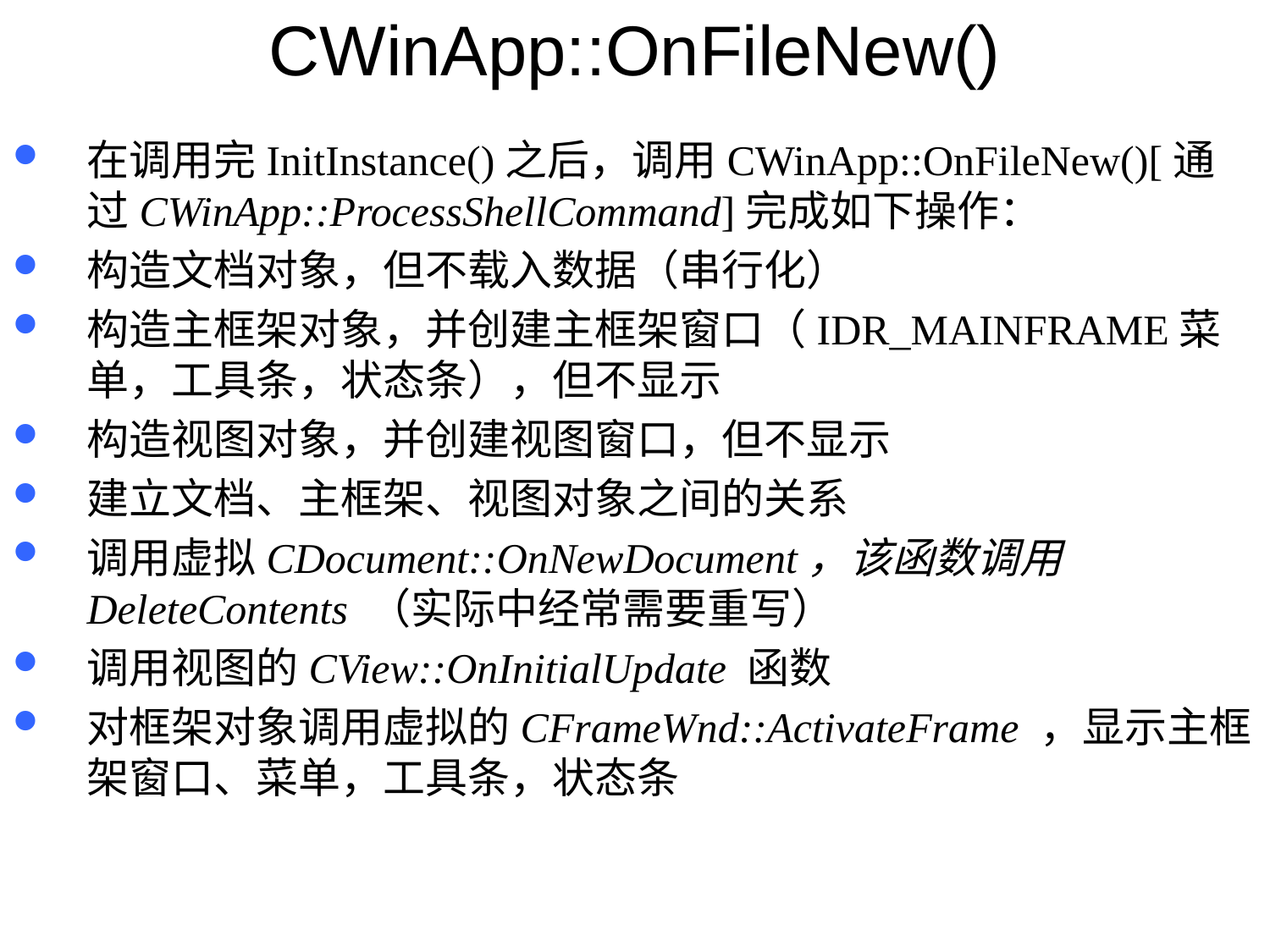

# CWinApp::OnFileNew()
在调用完InitInstance()之后，调用CWinApp::OnFileNew()[通过CWinApp::ProcessShellCommand]完成如下操作：
构造文档对象，但不载入数据（串行化）
构造主框架对象，并创建主框架窗口（IDR_MAINFRAME菜单，工具条，状态条），但不显示
构造视图对象，并创建视图窗口，但不显示
建立文档、主框架、视图对象之间的关系
调用虚拟CDocument::OnNewDocument，该函数调用 DeleteContents （实际中经常需要重写）
调用视图的CView::OnInitialUpdate 函数
对框架对象调用虚拟的CFrameWnd::ActivateFrame ，显示主框架窗口、菜单，工具条，状态条
129